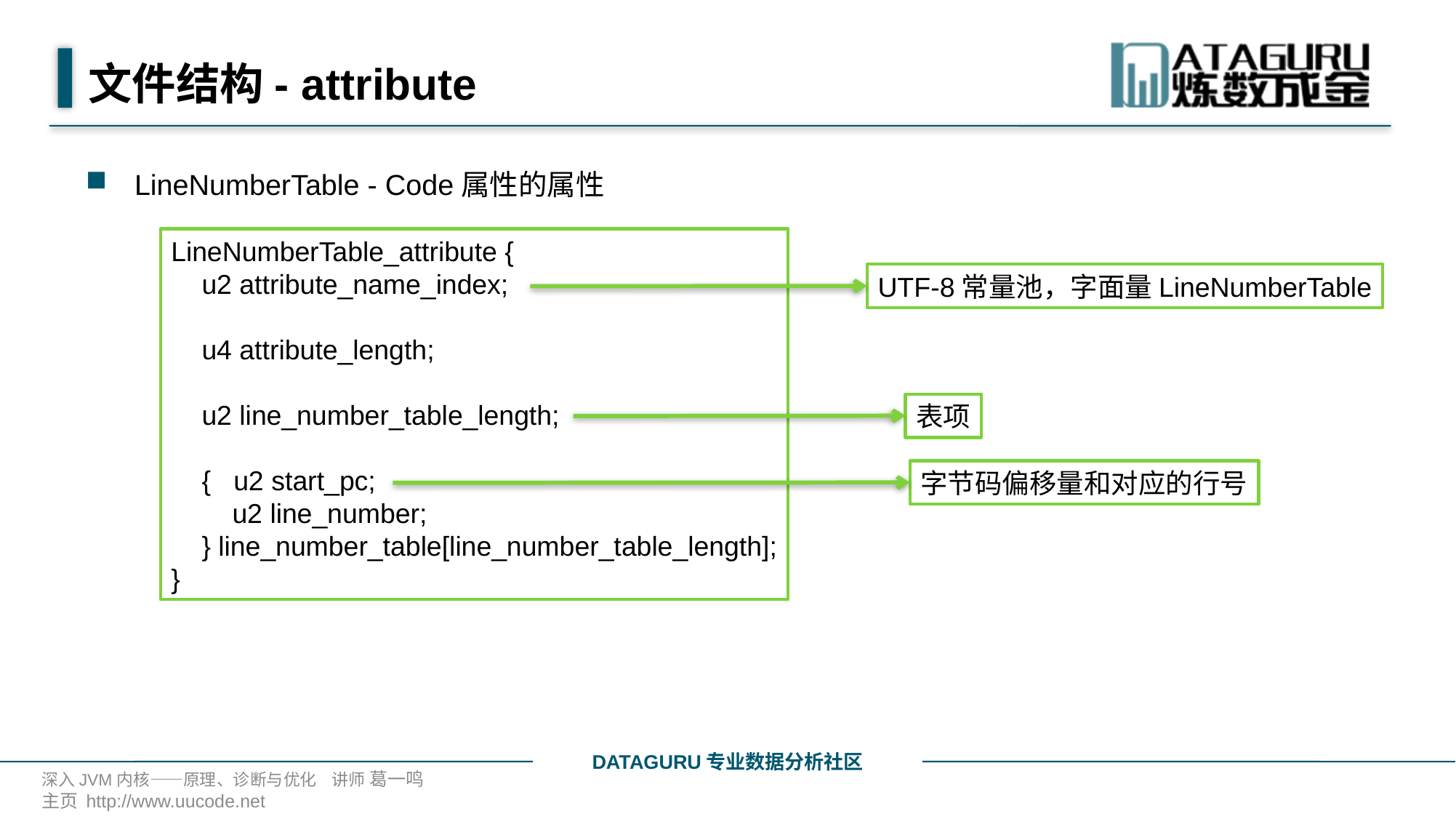

# 文件结构- attribute
LineNumberTable - Code属性的属性

LineNumberTable_attribute {
    u2 attribute_name_index;

    u4 attribute_length;

    u2 line_number_table_length;

    {   u2 start_pc;
        u2 line_number;
    } line_number_table[line_number_table_length];
}
UTF-8常量池，字面量LineNumberTable
表项
字节码偏移量和对应的行号